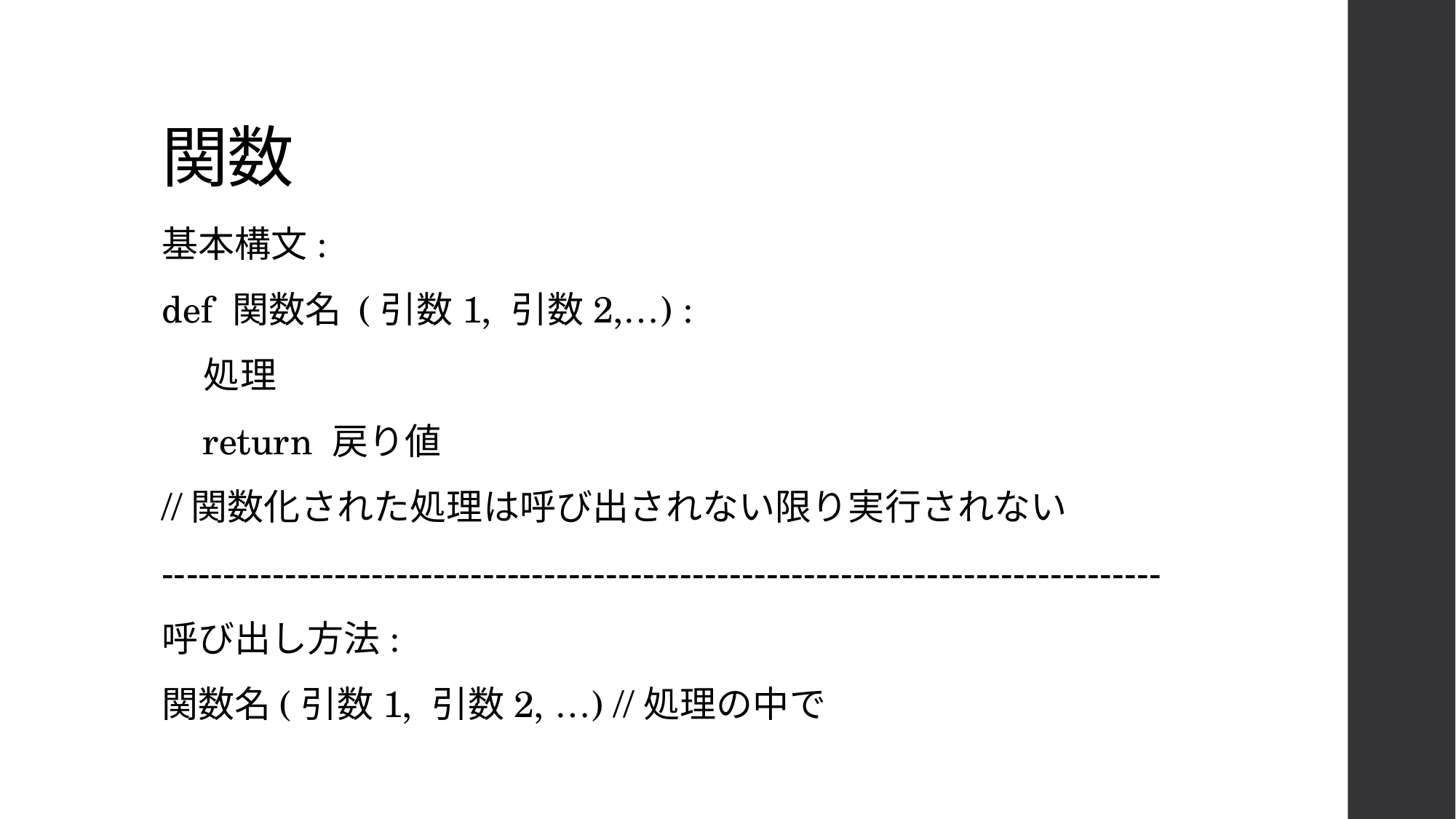

# 関数
基本構文:
def 関数名 (引数1, 引数2,…) :
    処理
    return 戻り値
//関数化された処理は呼び出されない限り実行されない
---------------------------------------------------------------------------------
呼び出し方法:
関数名(引数1, 引数2, …) //処理の中で